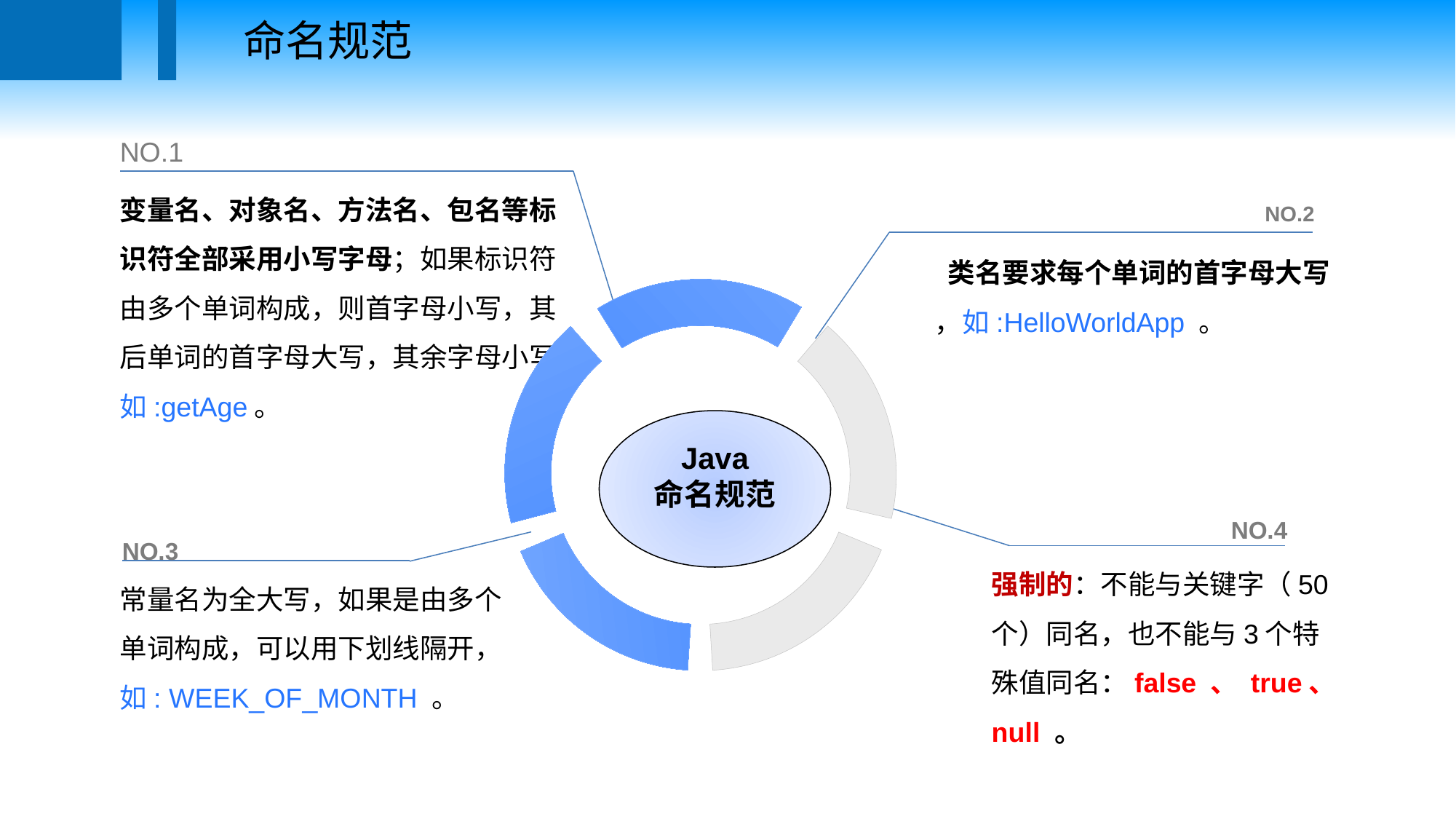

命名规范
NO.1
变量名、对象名、方法名、包名等标识符全部采用小写字母；如果标识符由多个单词构成，则首字母小写，其后单词的首字母大写，其余字母小写，如:getAge。
NO.2
 类名要求每个单词的首字母大写 ，如:HelloWorldApp 。

Java
命名规范
NO.4
强制的：不能与关键字（50个）同名，也不能与3个特殊值同名：false 、 true、  null 。
NO.3
常量名为全大写，如果是由多个单词构成，可以用下划线隔开，如: WEEK_OF_MONTH 。